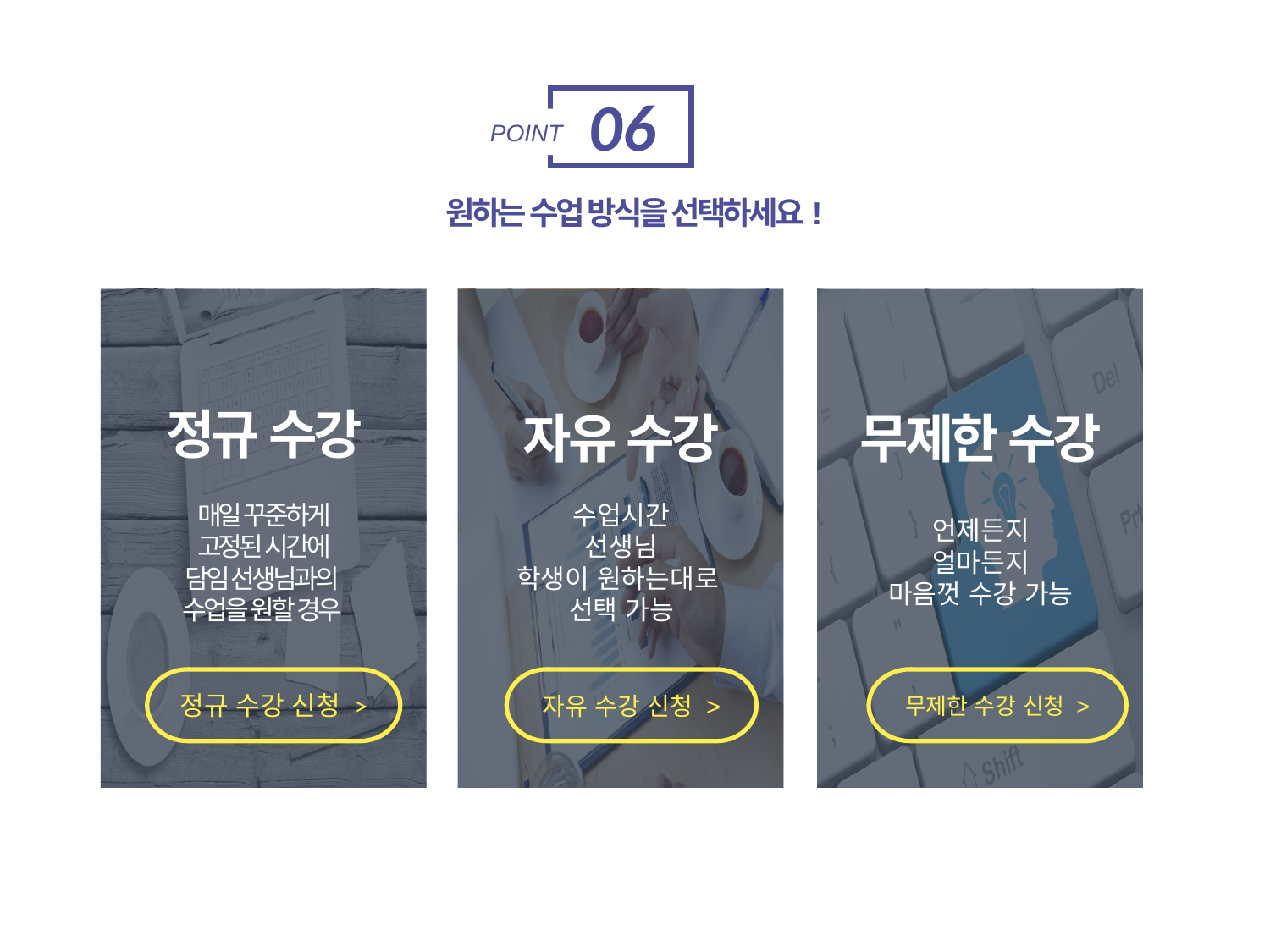

06

POINT
원하는 수업 방식을 선택하세요!

정규 수강
자유 수강
무제한 수강
수업시간
선생님
학생이 원하는대로
선택 가능
매일 꾸준하게
고정된 시간에
담임 선생님과의
수업을 원할 경우
언제든지
얼마든지
마음껏 수강 가능
무제한 수강 신청 >
정규 수강 신청 >
자유 수강 신청 >